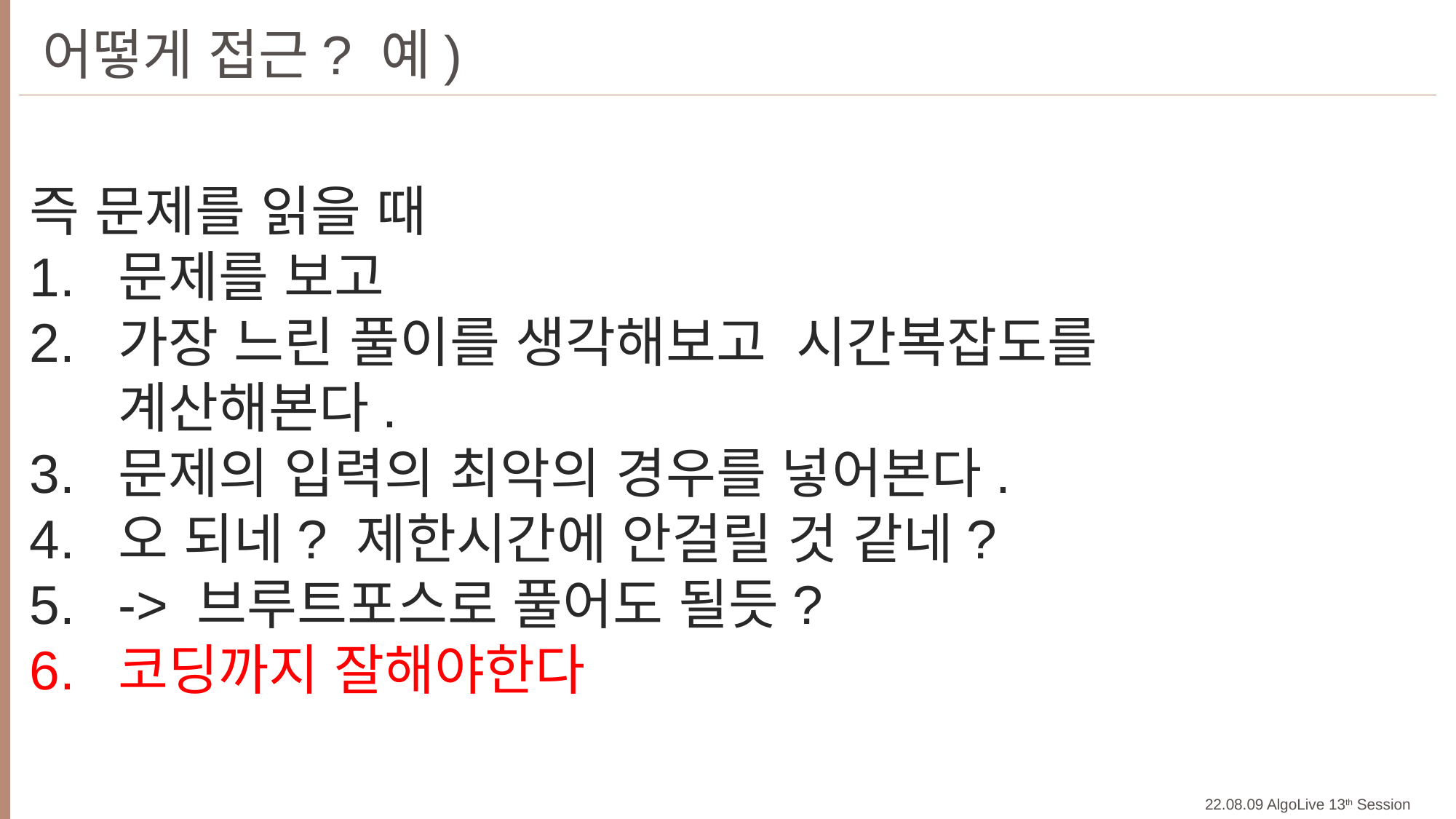

어떻게 접근? 예)
즉 문제를 읽을 때
문제를 보고
가장 느린 풀이를 생각해보고  시간복잡도를 계산해본다.
문제의 입력의 최악의 경우를 넣어본다.
오 되네? 제한시간에 안걸릴 것 같네?
-> 브루트포스로 풀어도 될듯?
코딩까지 잘해야한다

22.08.09 AlgoLive 13th Session